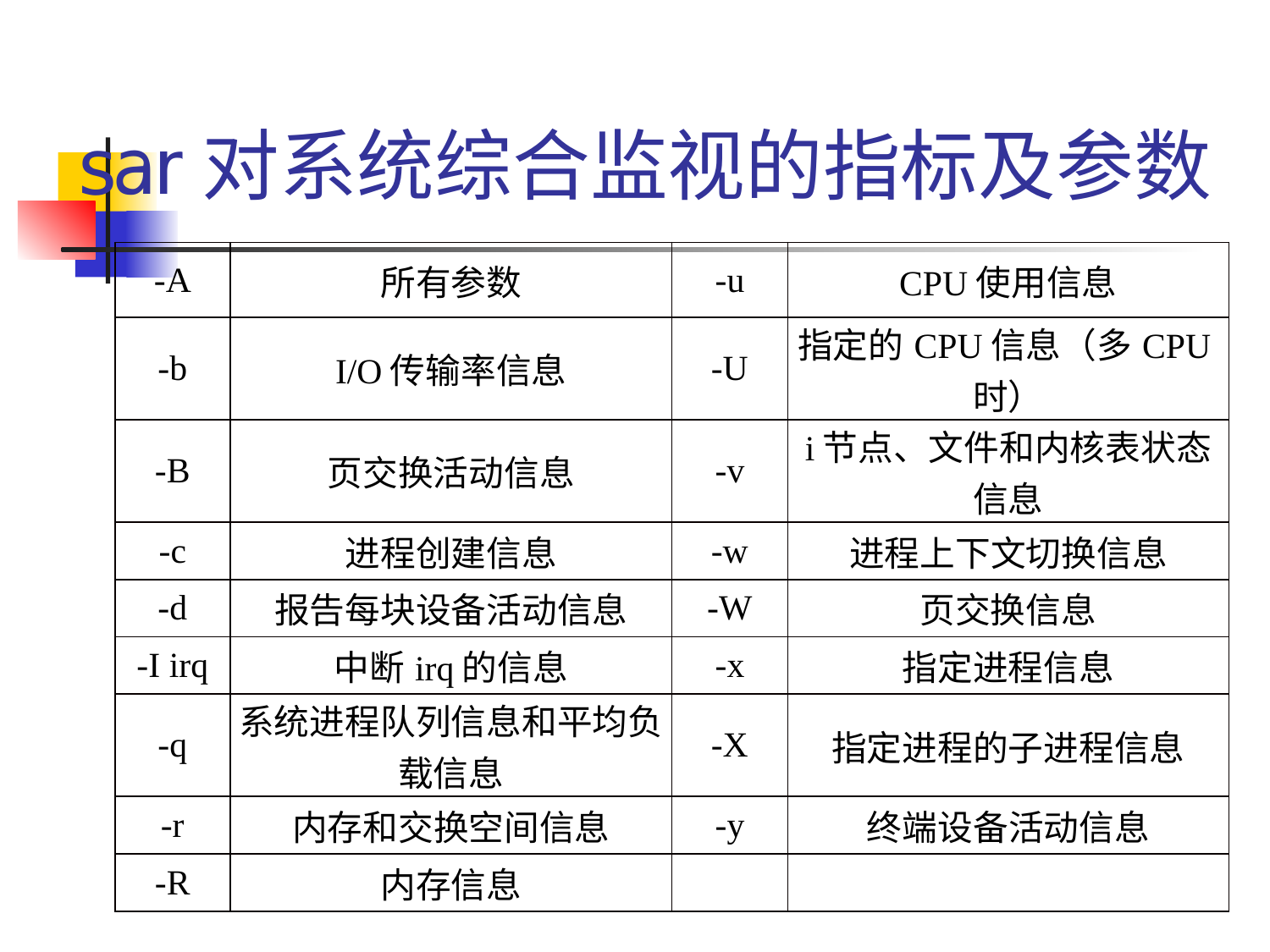

# sar对系统综合监视的指标及参数
| -A | 所有参数 | -u | CPU使用信息 |
| --- | --- | --- | --- |
| -b | I/O传输率信息 | -U | 指定的CPU信息（多CPU时） |
| -B | 页交换活动信息 | -v | i节点、文件和内核表状态信息 |
| -c | 进程创建信息 | -w | 进程上下文切换信息 |
| -d | 报告每块设备活动信息 | -W | 页交换信息 |
| -I irq | 中断irq的信息 | -x | 指定进程信息 |
| -q | 系统进程队列信息和平均负载信息 | -X | 指定进程的子进程信息 |
| -r | 内存和交换空间信息 | -y | 终端设备活动信息 |
| -R | 内存信息 |  |  |